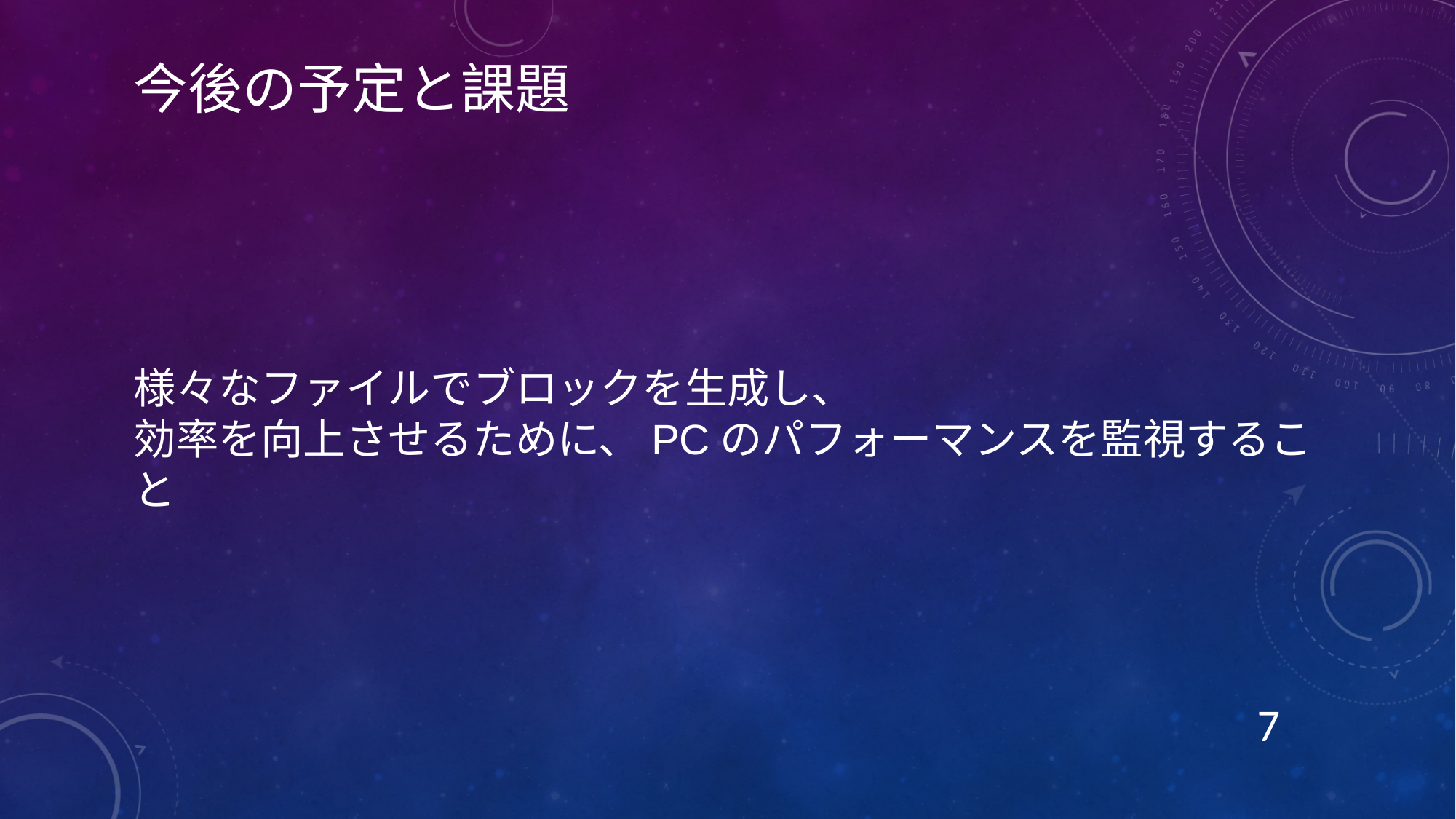

# 今後の予定と課題
様々なファイルでブロックを生成し、
効率を向上させるために、PCのパフォーマンスを監視すること
7